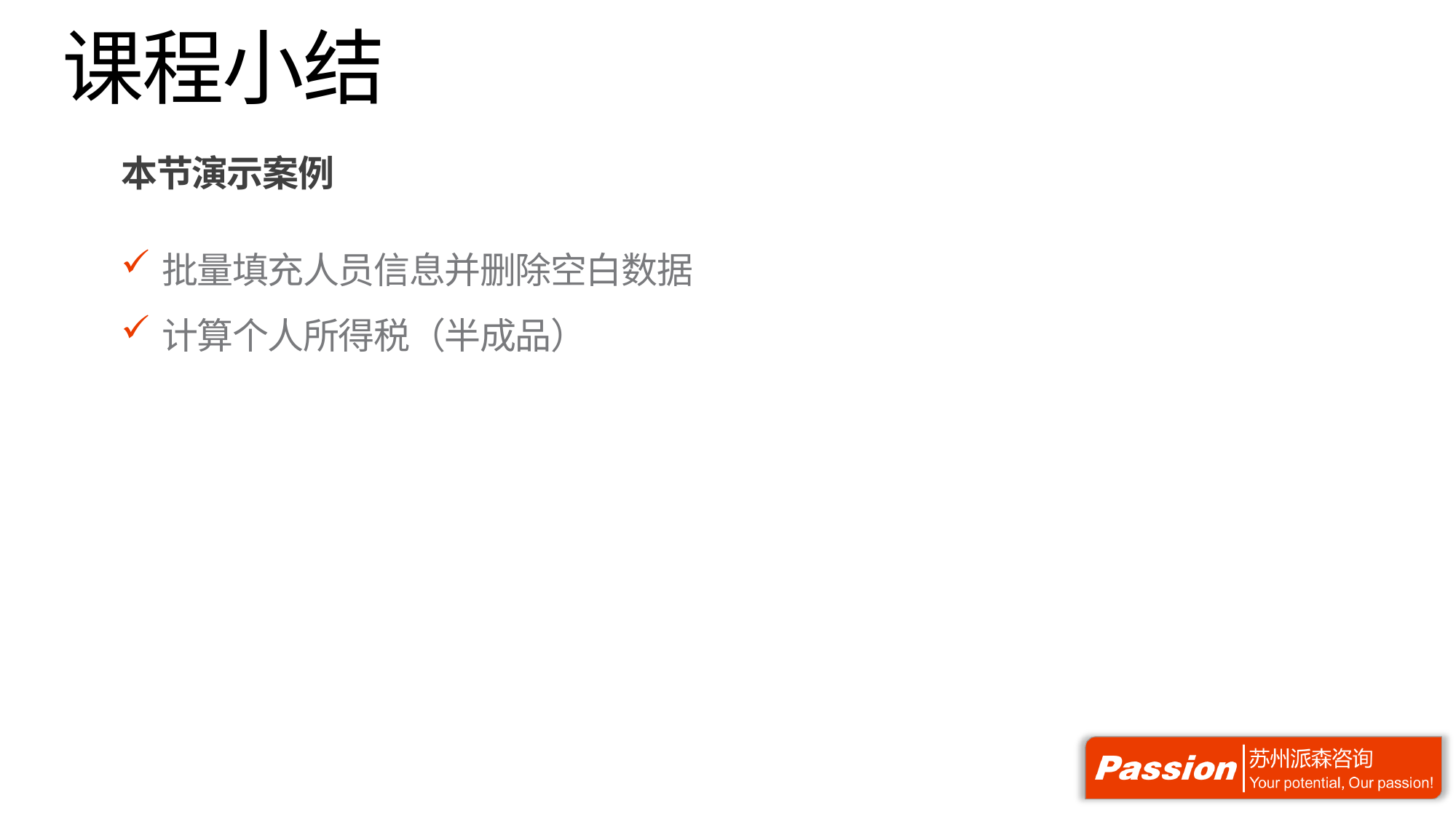

# 课程小结
本节演示案例
批量填充人员信息并删除空白数据
计算个人所得税（半成品）